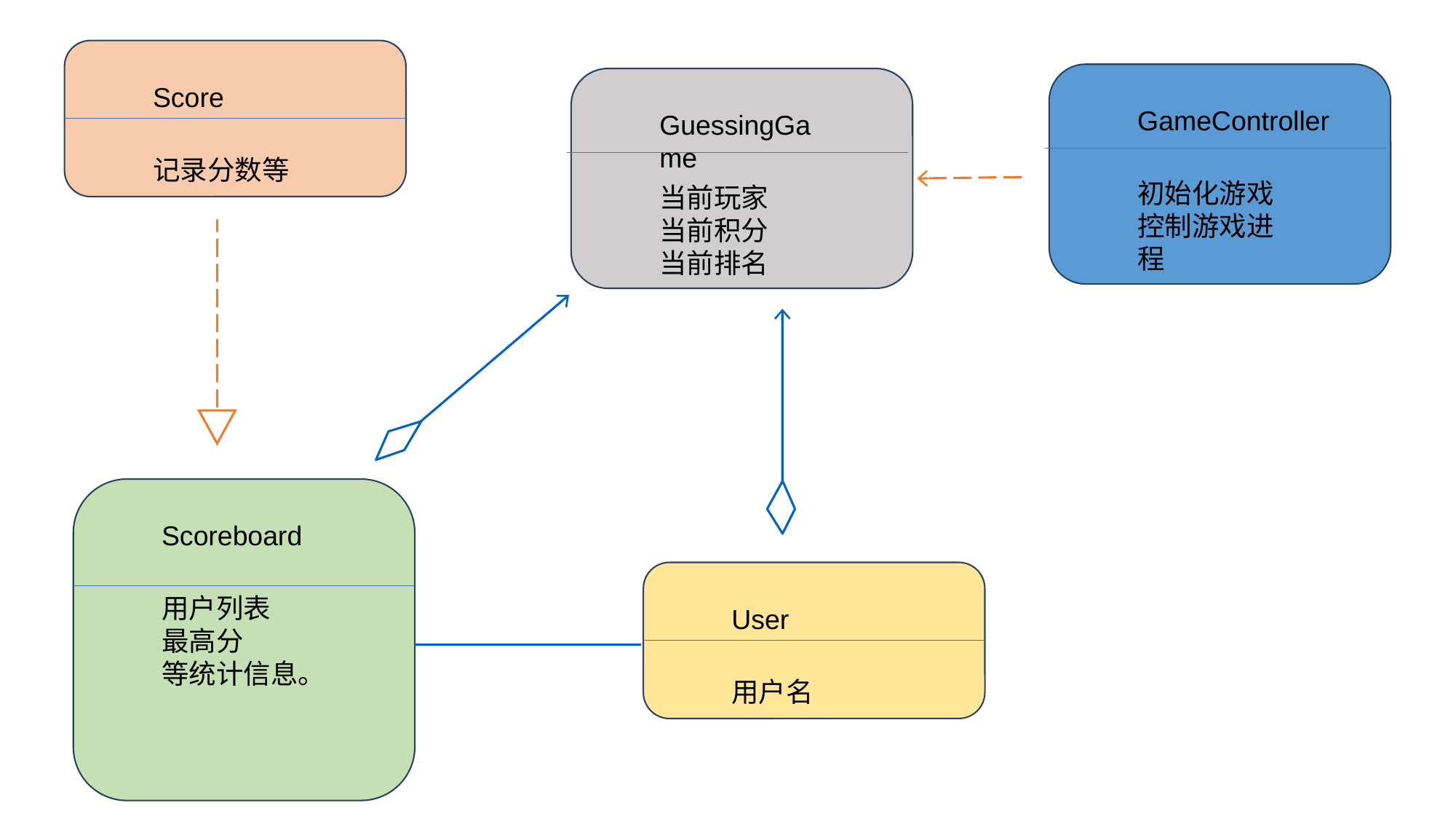

Score
GameController
GuessingGame
记录分数等
初始化游戏
控制游戏进程
当前玩家
当前积分
当前排名

Scoreboard

用户列表
最高分
等统计信息。
User

用户名